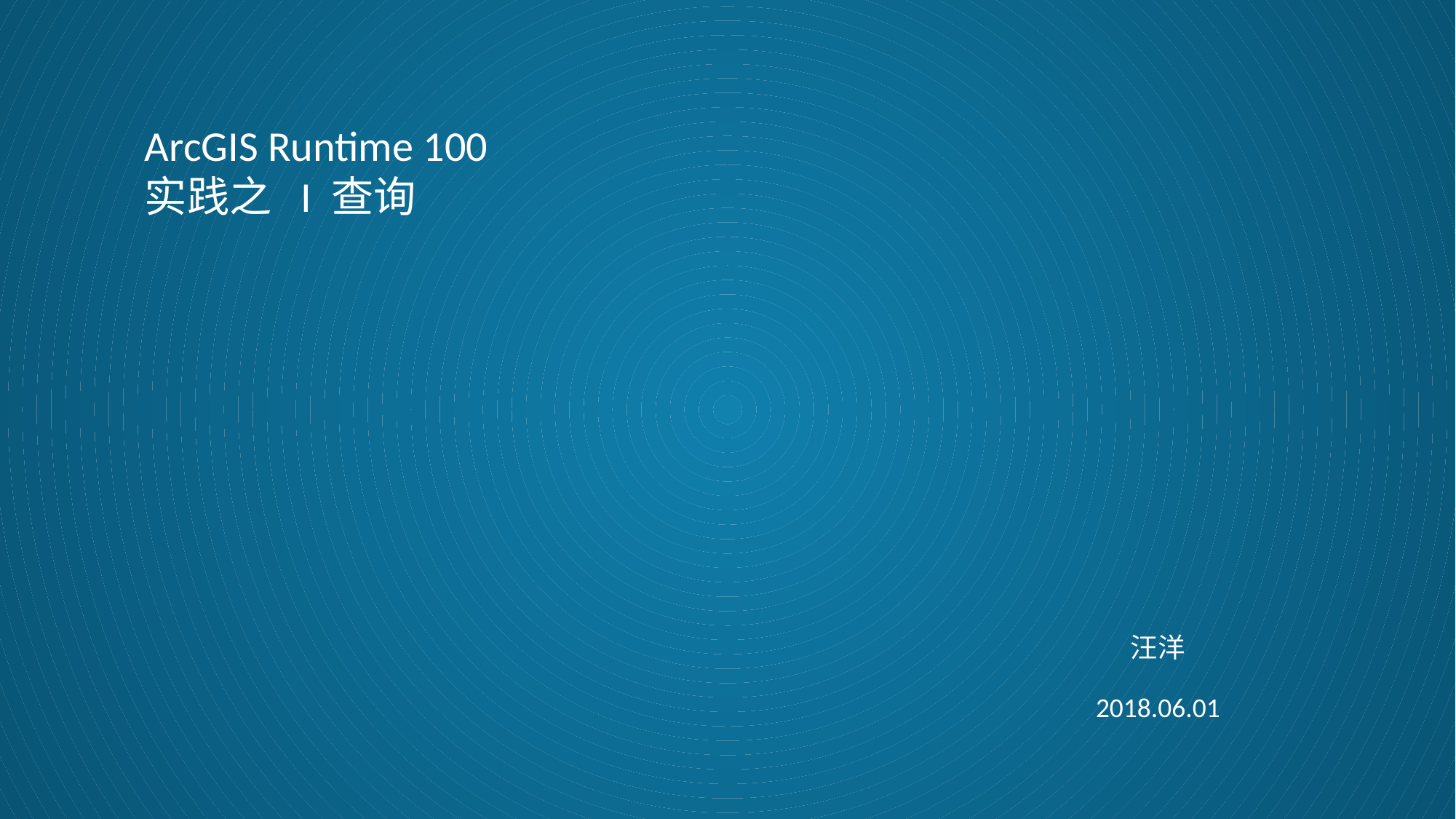

ArcGIS Runtime 100
实践之  I 查询
汪洋
2018.06.01